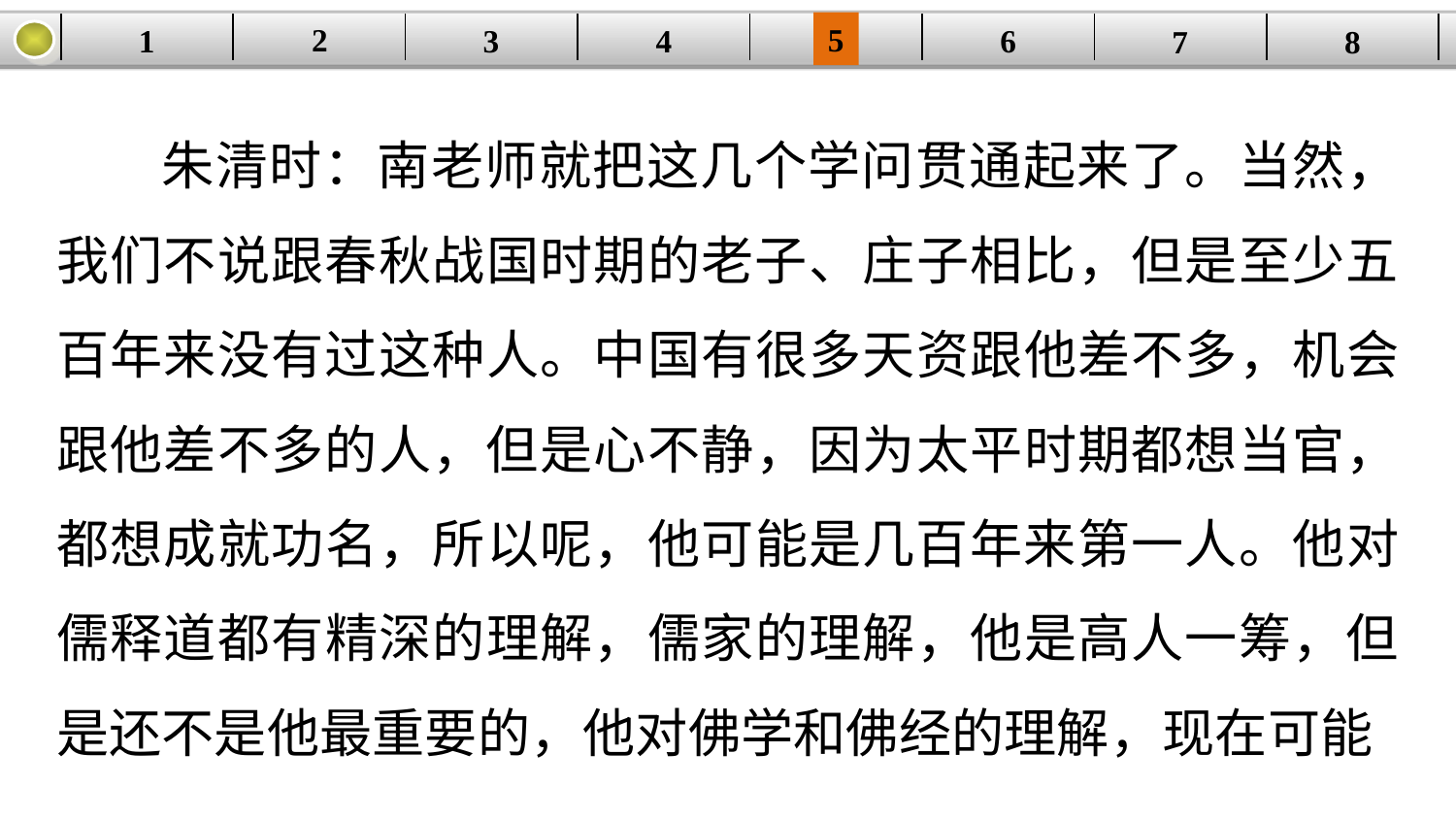

5
2
1
4
6
|  |  |  |  |  |  |  |  |
| --- | --- | --- | --- | --- | --- | --- | --- |
3
8
7

朱清时：南老师就把这几个学问贯通起来了。当然，我们不说跟春秋战国时期的老子、庄子相比，但是至少五百年来没有过这种人。中国有很多天资跟他差不多，机会跟他差不多的人，但是心不静，因为太平时期都想当官，都想成就功名，所以呢，他可能是几百年来第一人。他对儒释道都有精深的理解，儒家的理解，他是高人一筹，但是还不是他最重要的，他对佛学和佛经的理解，现在可能